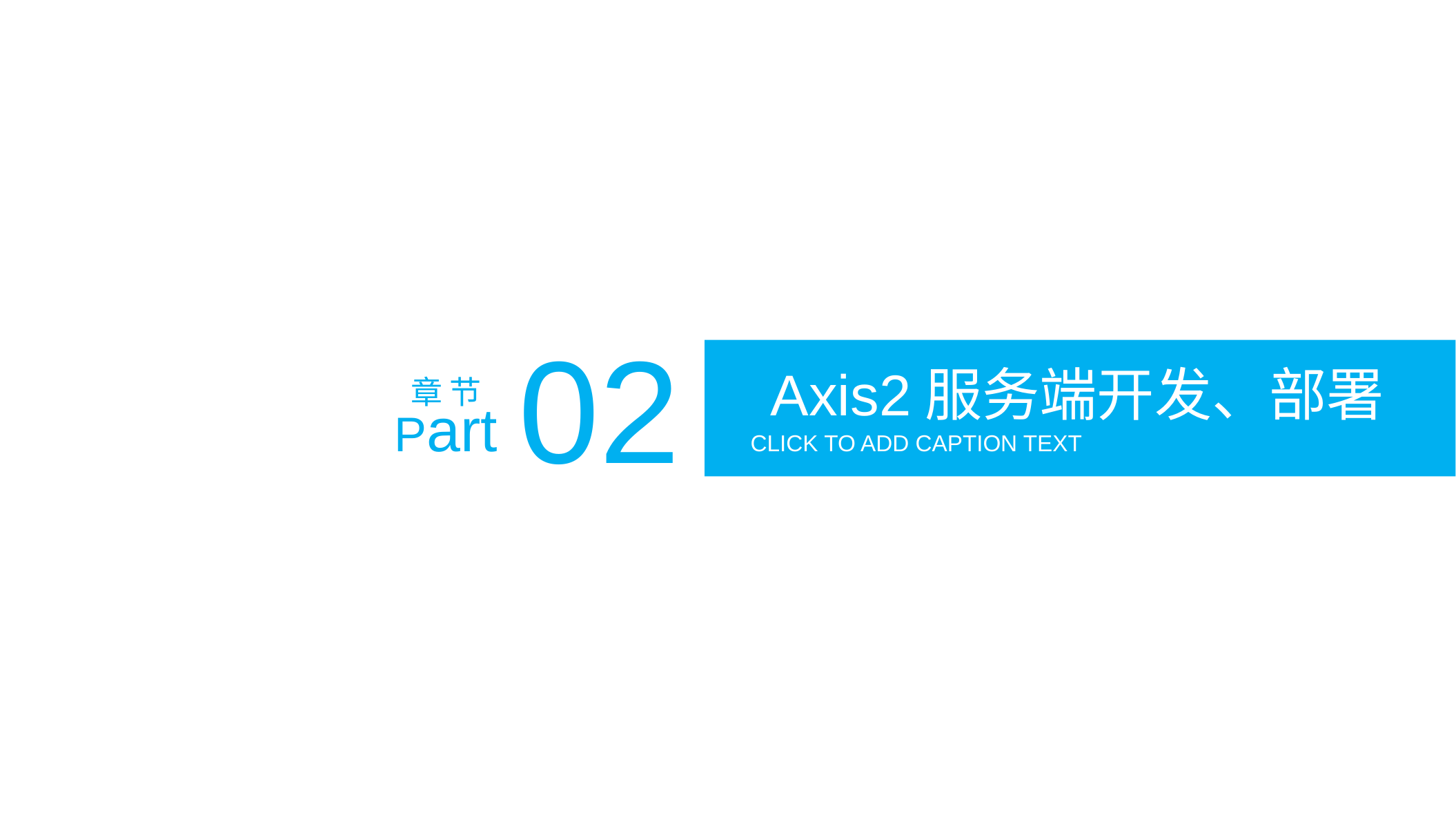

02

Axis2服务端开发、部署
章 节
Part
CLICK TO ADD CAPTION TEXT